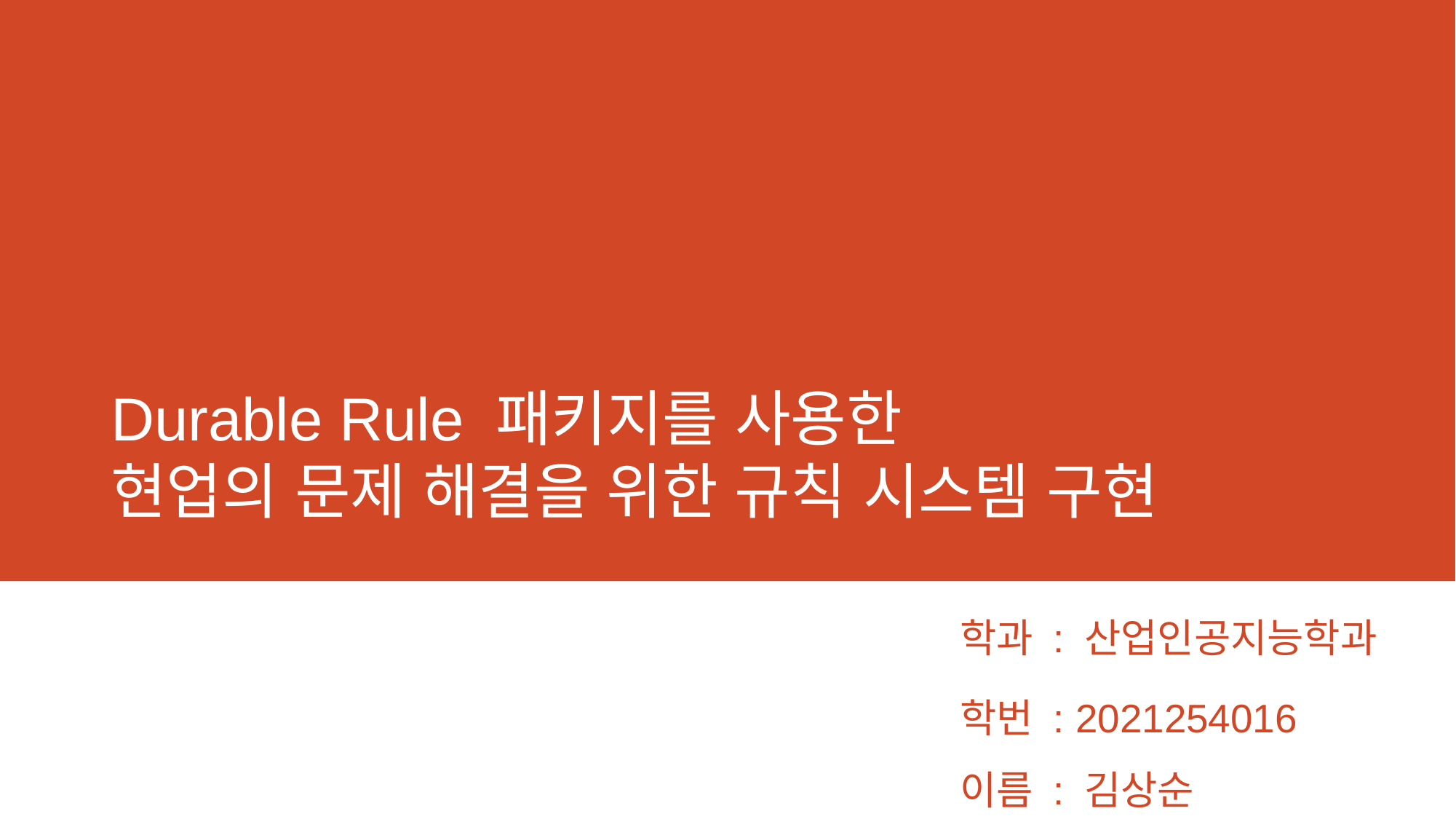

# Durable Rule 패키지를 사용한 현업의 문제 해결을 위한 규칙 시스템 구현
학과 : 산업인공지능학과
학번 : 2021254016
이름 : 김상순